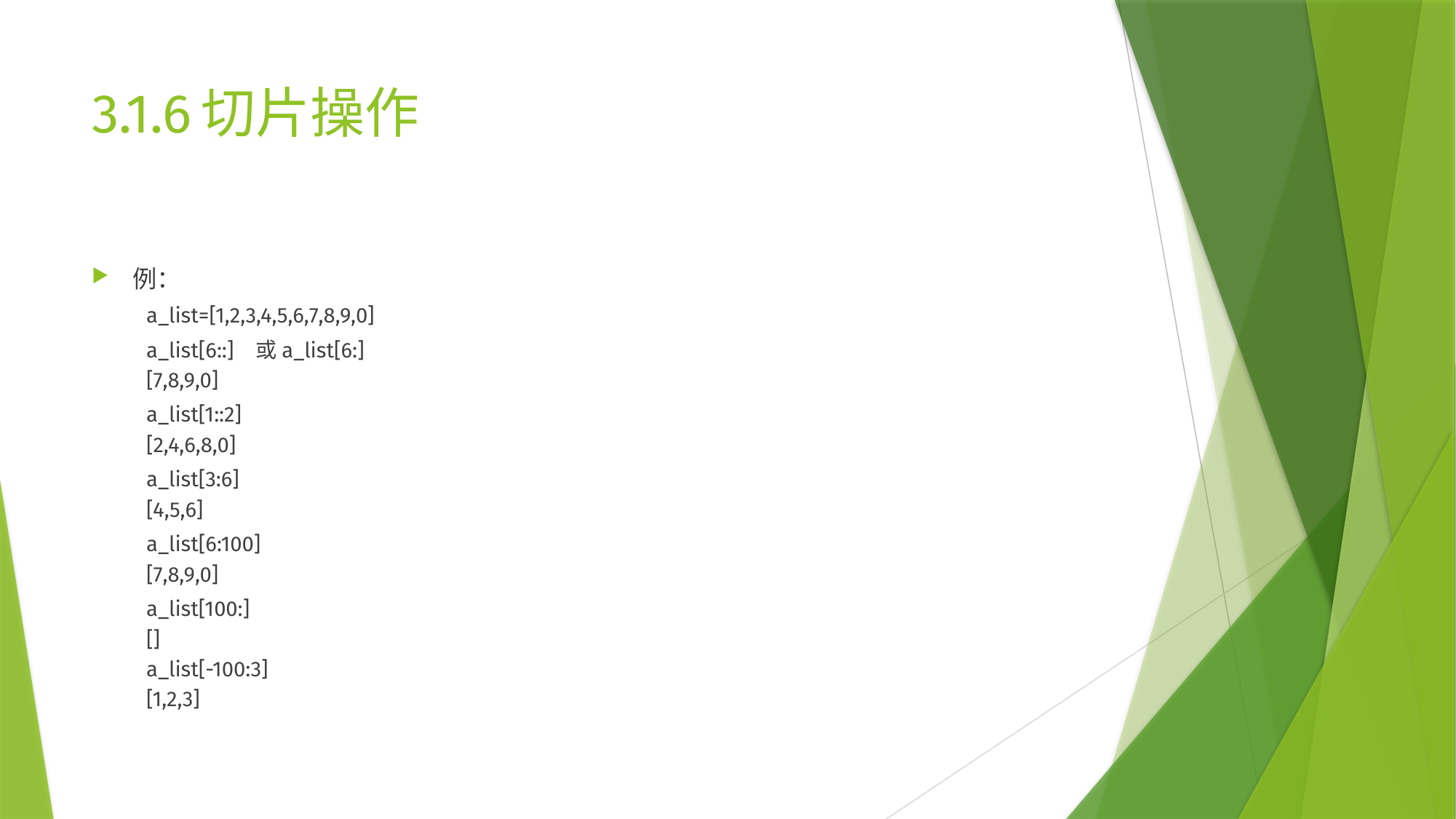

# 3.1.6	切片操作
例：
a_list=[1,2,3,4,5,6,7,8,9,0]
a_list[6::]	或a_list[6:]
[7,8,9,0]
a_list[1::2]
[2,4,6,8,0]
a_list[3:6]
[4,5,6]
a_list[6:100]
[7,8,9,0]
a_list[100:]
[]
a_list[-100:3]
[1,2,3]